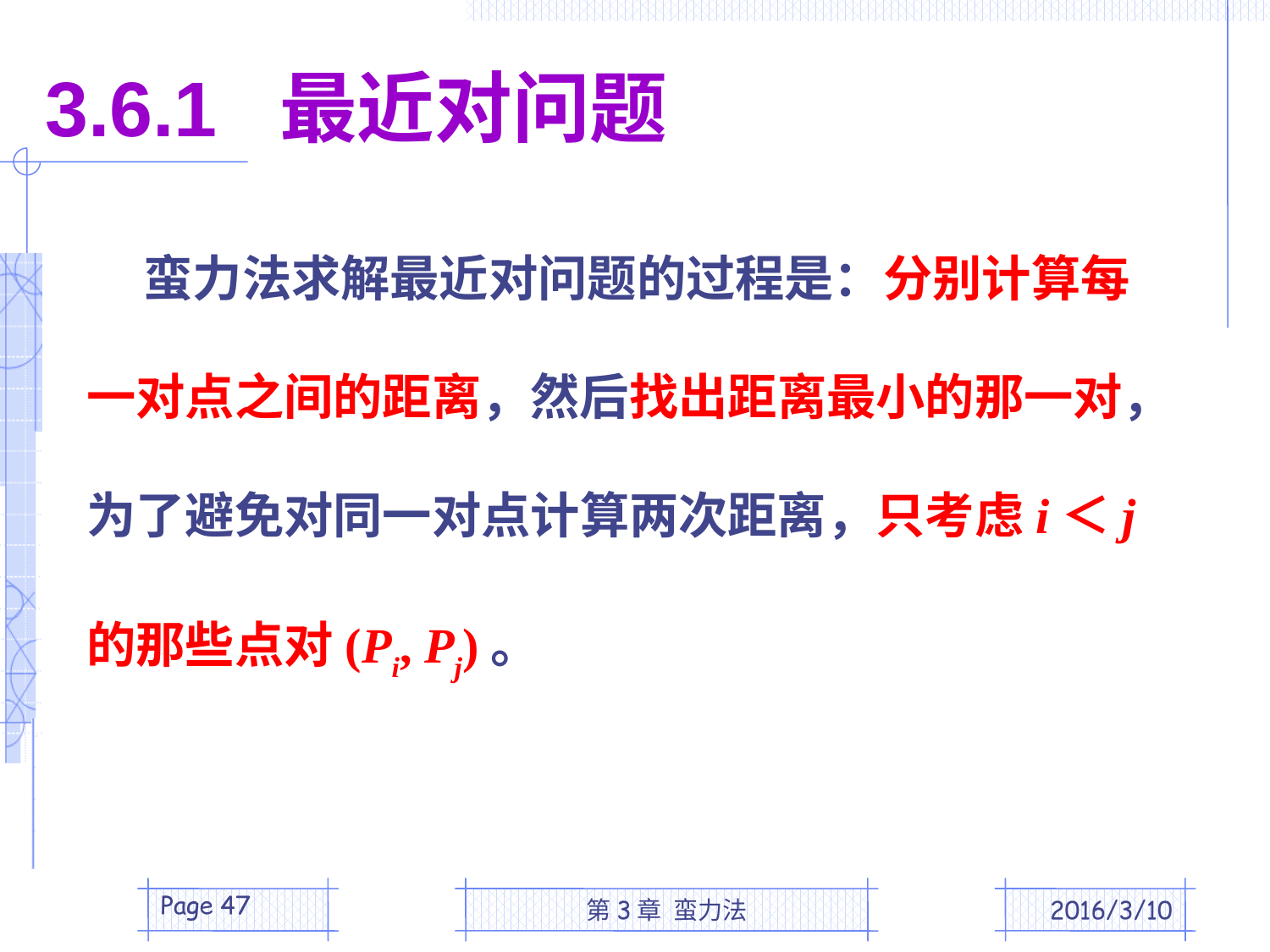

3.6.1  最近对问题
    蛮力法求解最近对问题的过程是：分别计算每一对点之间的距离，然后找出距离最小的那一对，为了避免对同一对点计算两次距离，只考虑i＜j的那些点对(Pi, Pj)。
Page 47
第3章  蛮力法
2016/3/10